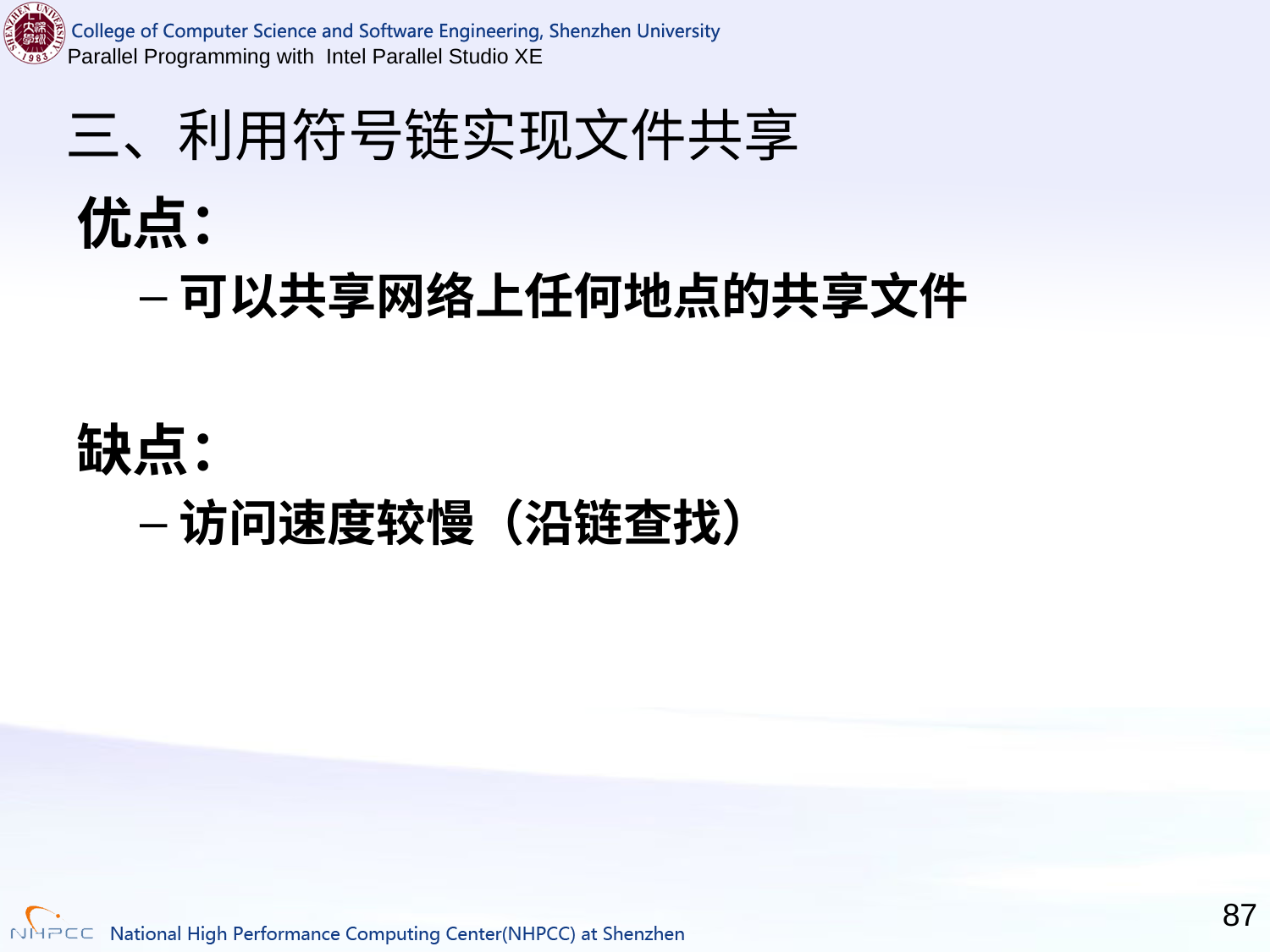

# 三、利用符号链实现文件共享
优点：
可以共享网络上任何地点的共享文件

缺点：
访问速度较慢（沿链查找）
87